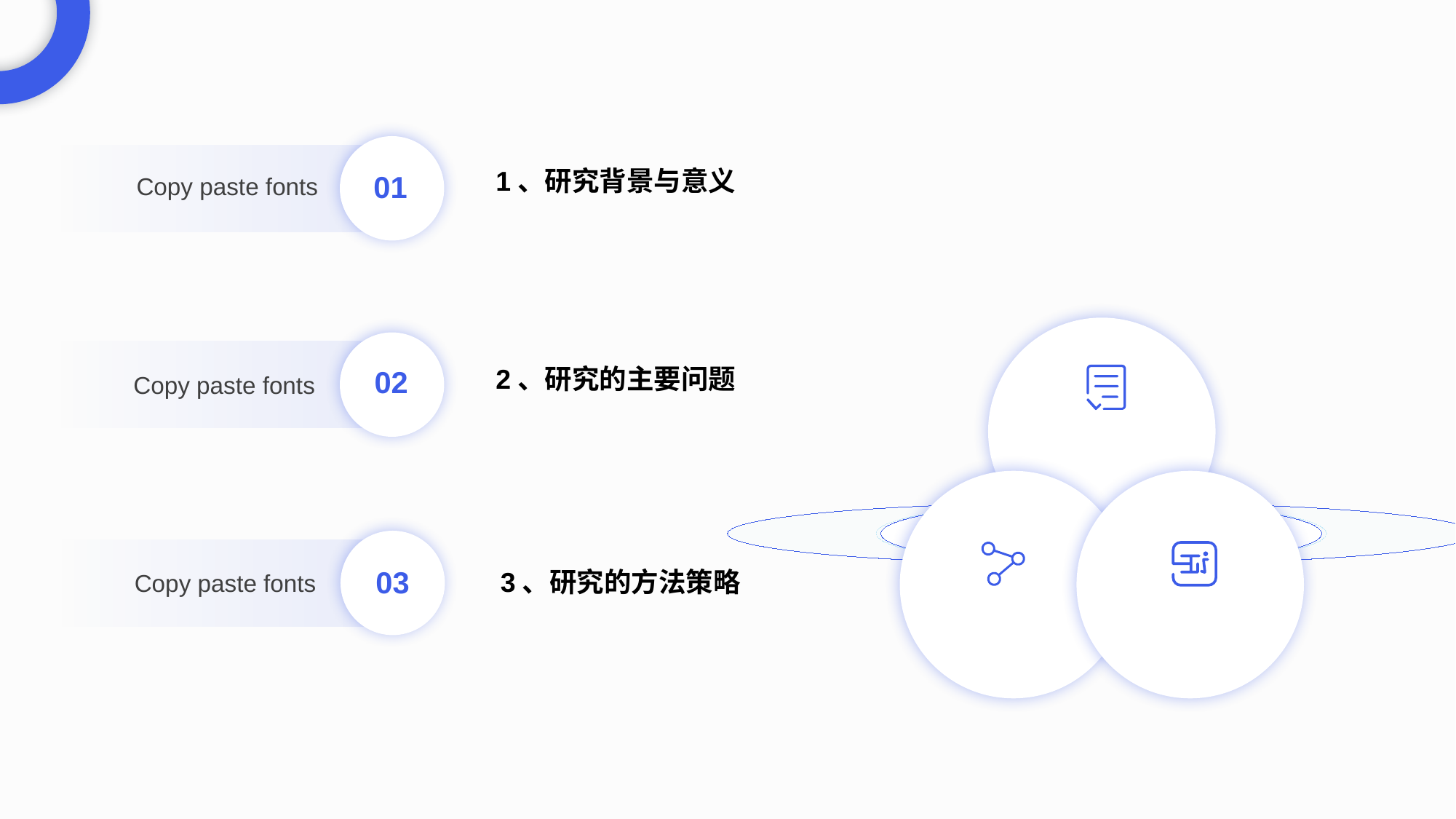

01
Copy paste fonts
1、研究背景与意义

2、研究的主要问题

02
Copy paste fonts

03
Copy paste fonts
3、研究的方法策略